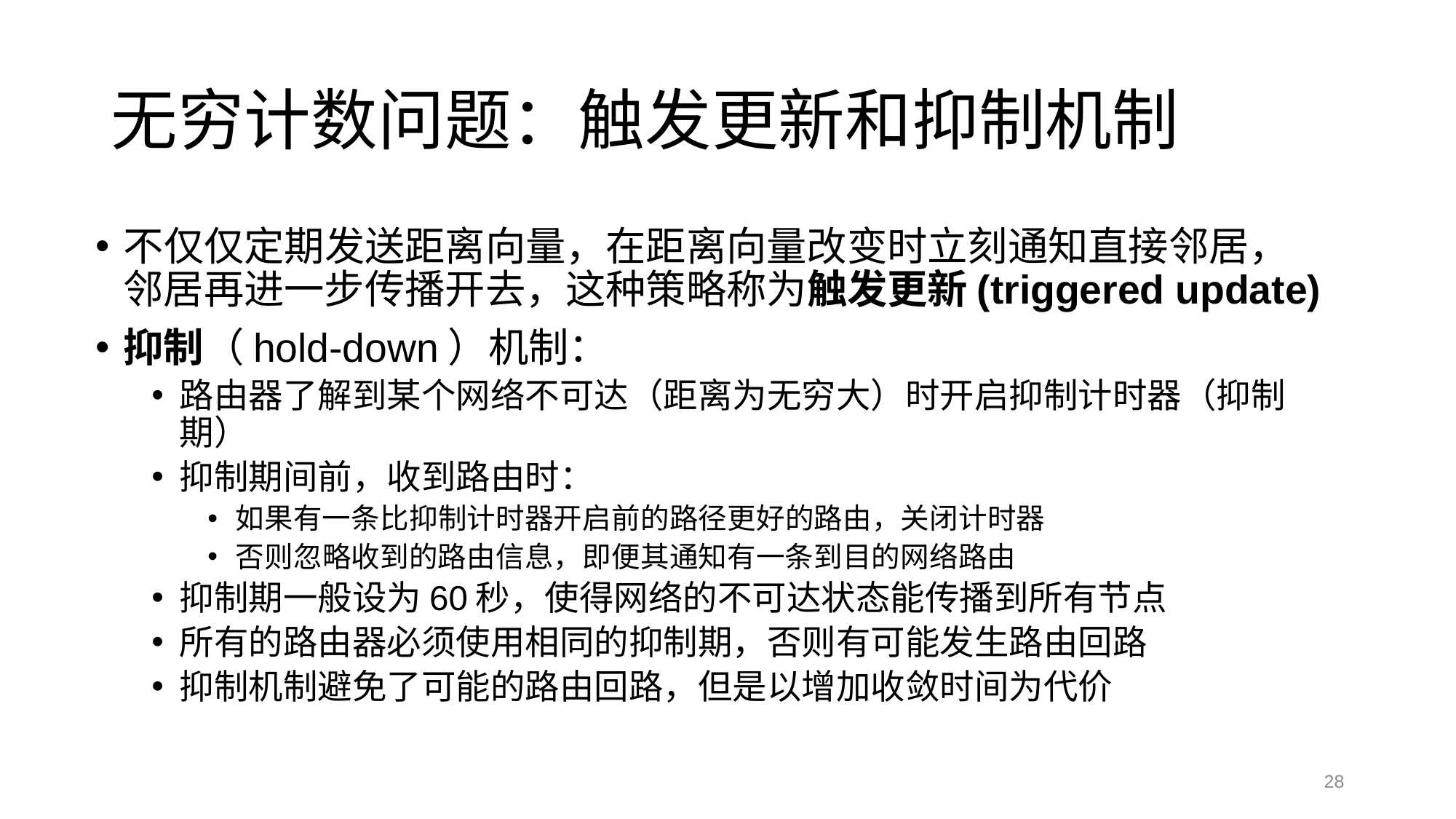

# 无穷计数问题：触发更新和抑制机制
不仅仅定期发送距离向量，在距离向量改变时立刻通知直接邻居，邻居再进一步传播开去，这种策略称为触发更新(triggered update)
抑制（hold-down）机制：
路由器了解到某个网络不可达（距离为无穷大）时开启抑制计时器（抑制期）
抑制期间前，收到路由时：
如果有一条比抑制计时器开启前的路径更好的路由，关闭计时器
否则忽略收到的路由信息，即便其通知有一条到目的网络路由
抑制期一般设为60秒，使得网络的不可达状态能传播到所有节点
所有的路由器必须使用相同的抑制期，否则有可能发生路由回路
抑制机制避免了可能的路由回路，但是以增加收敛时间为代价

28